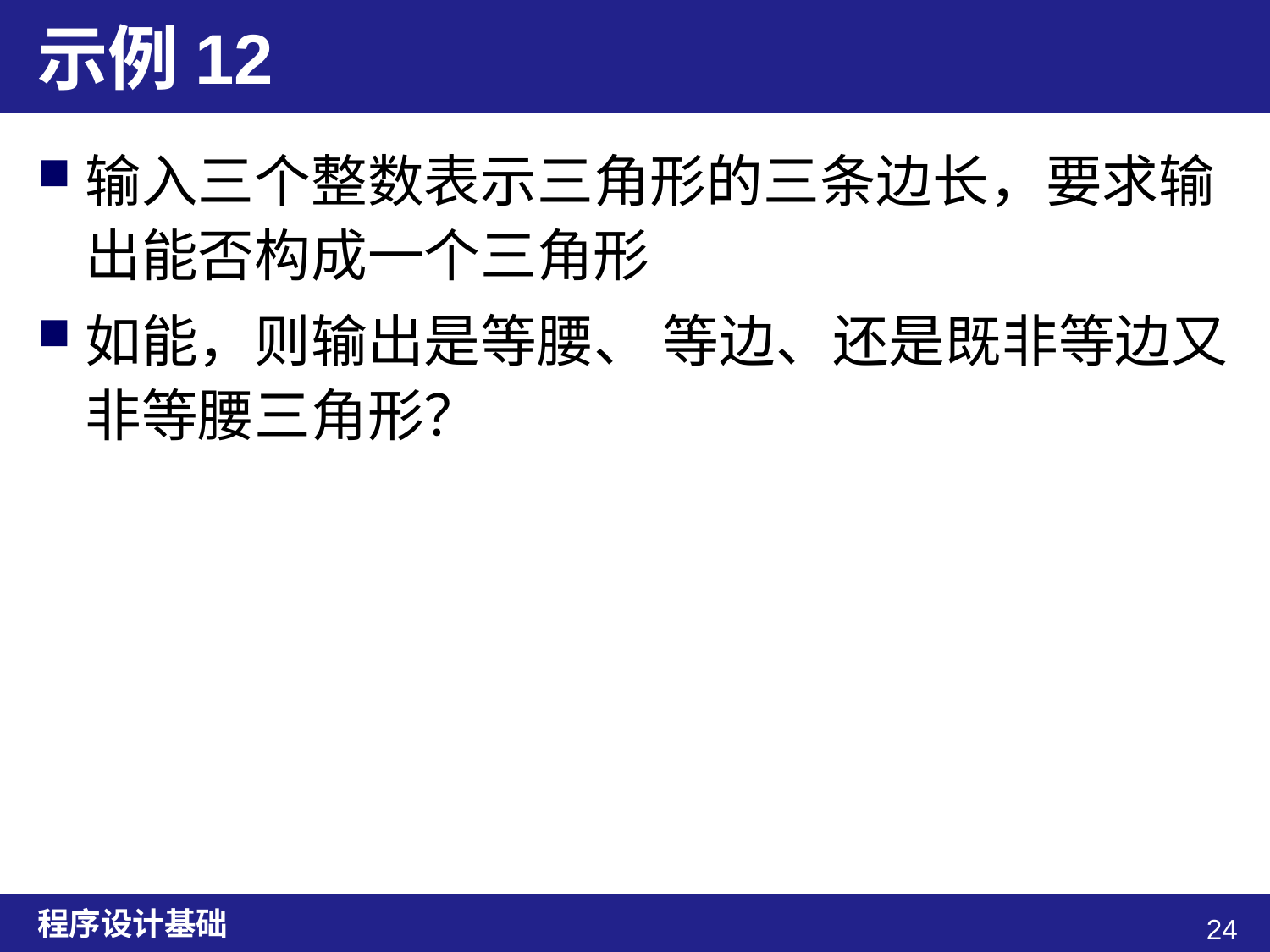

# 示例12
输入三个整数表示三角形的三条边长，要求输出能否构成一个三角形
如能，则输出是等腰、 等边、还是既非等边又非等腰三角形？